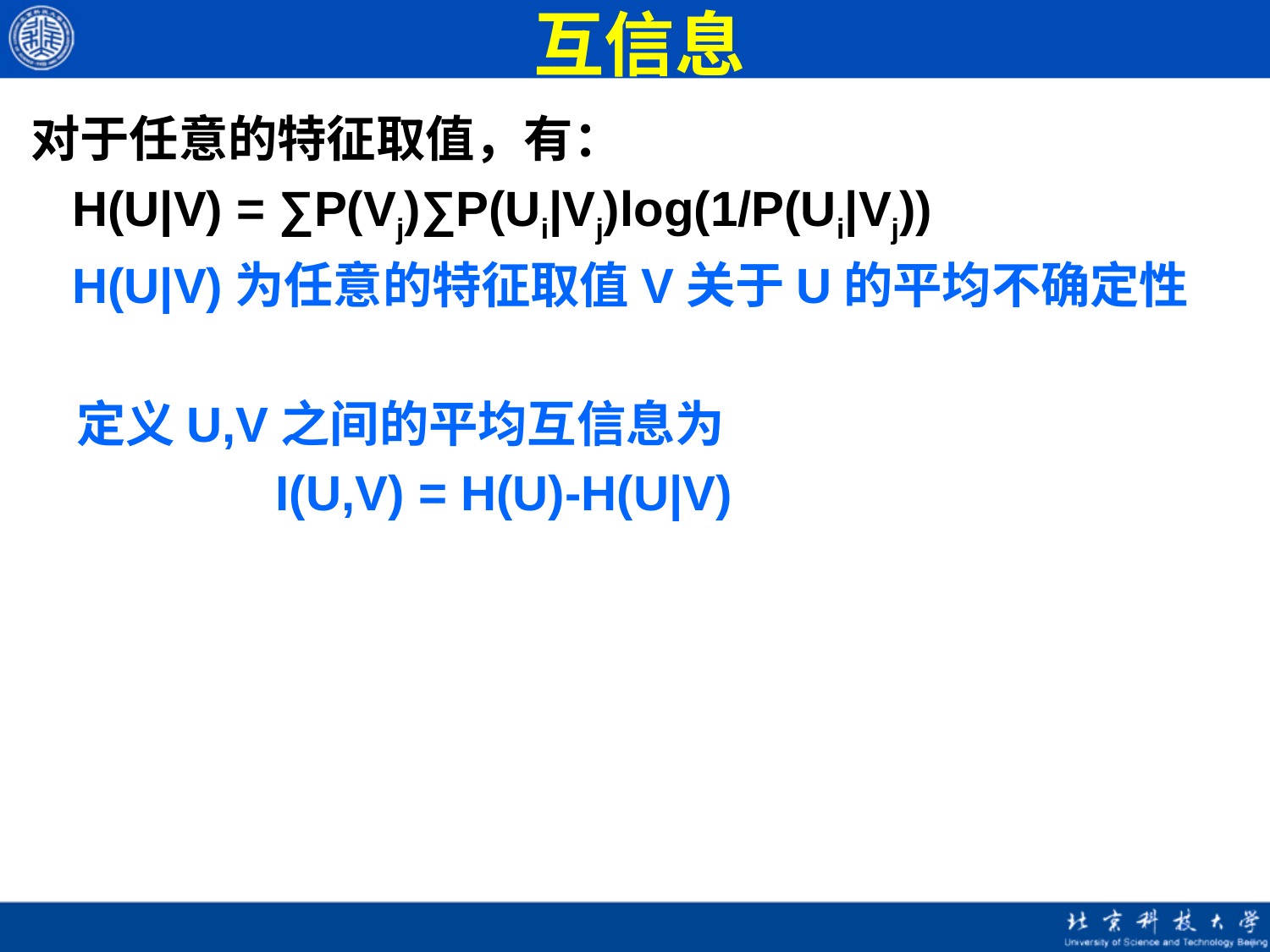

# 互信息
对于任意的特征取值，有：
   H(U|V) = ∑P(Vj)∑P(Ui|Vj)log(1/P(Ui|Vj))
   H(U|V)为任意的特征取值V关于U的平均不确定性

   定义U,V之间的平均互信息为
             I(U,V) = H(U)-H(U|V)